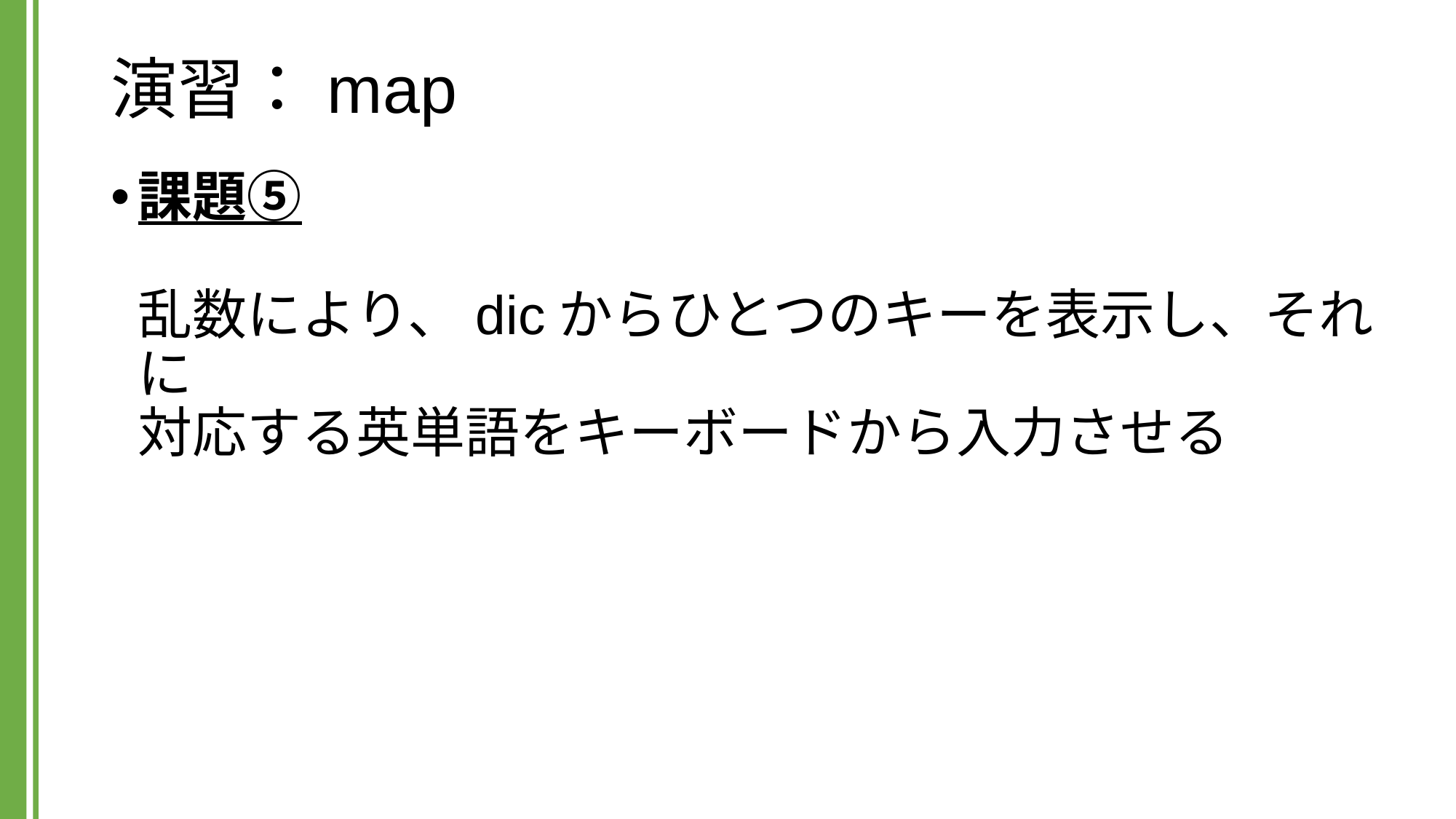

# 演習：map
課題⑤
乱数により、dicからひとつのキーを表示し、それに
対応する英単語をキーボードから入力させる